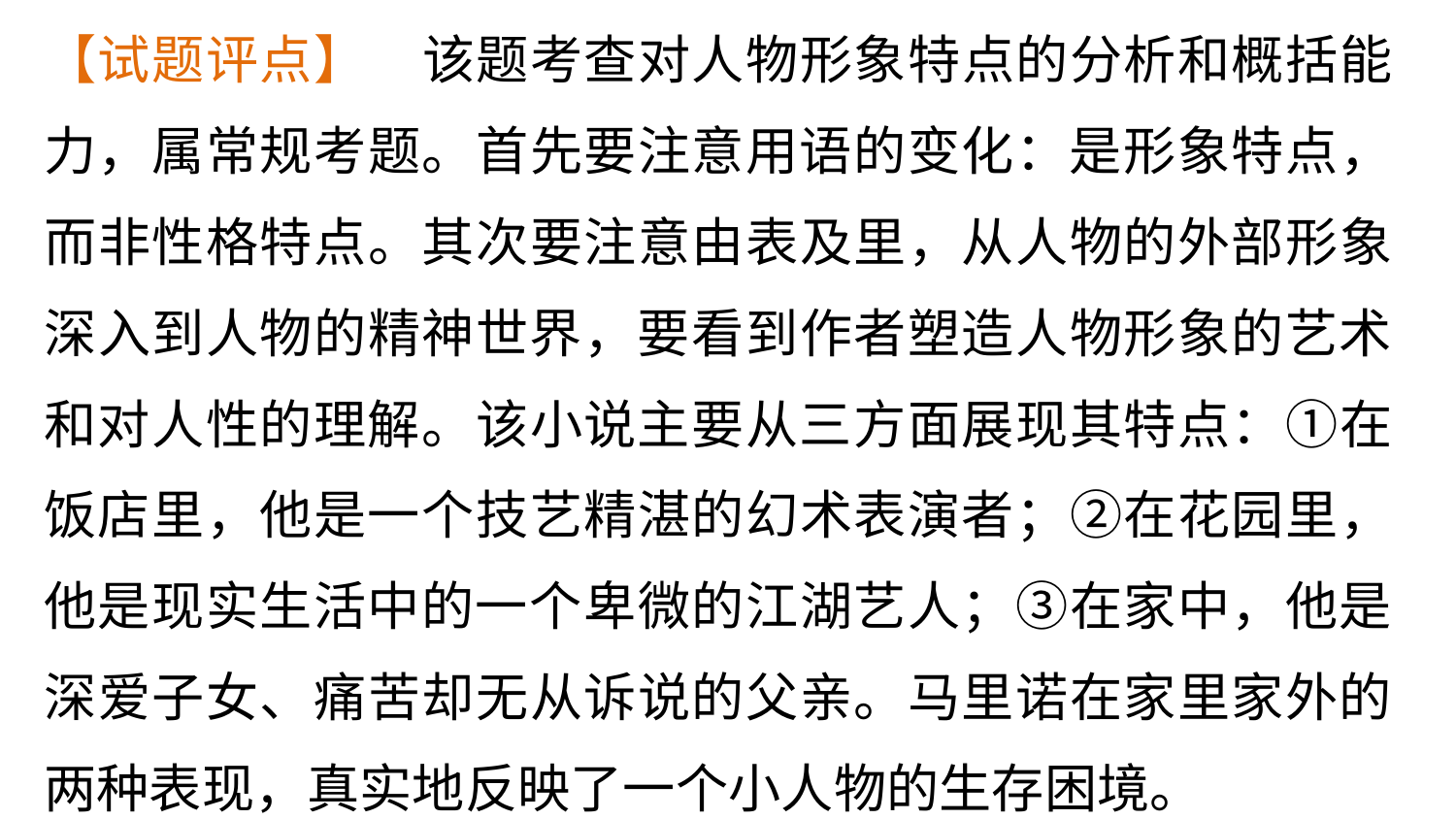

【试题评点】　该题考查对人物形象特点的分析和概括能力，属常规考题。首先要注意用语的变化：是形象特点，而非性格特点。其次要注意由表及里，从人物的外部形象深入到人物的精神世界，要看到作者塑造人物形象的艺术和对人性的理解。该小说主要从三方面展现其特点：①在饭店里，他是一个技艺精湛的幻术表演者；②在花园里，他是现实生活中的一个卑微的江湖艺人；③在家中，他是深爱子女、痛苦却无从诉说的父亲。马里诺在家里家外的两种表现，真实地反映了一个小人物的生存困境。